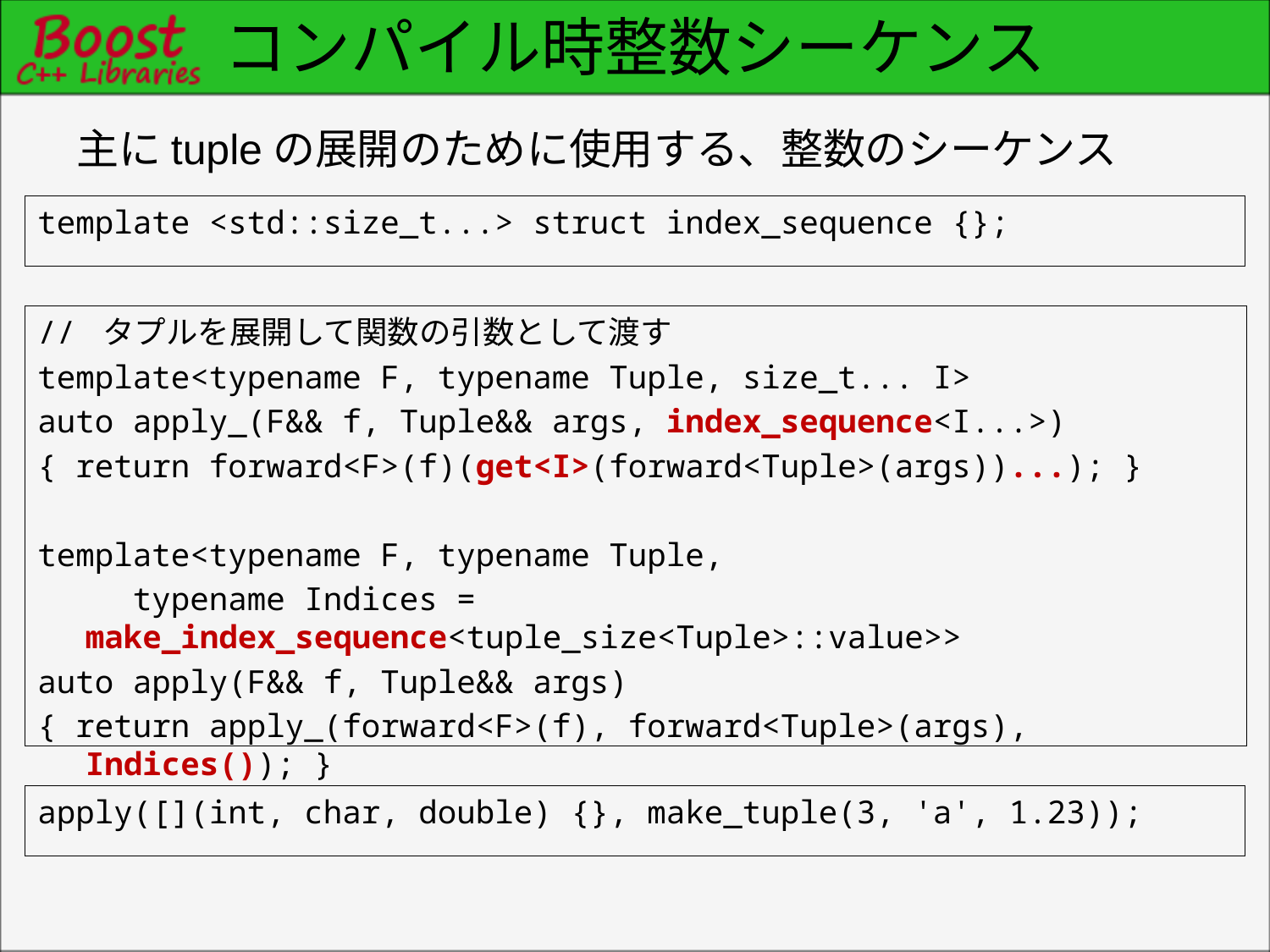

# コンパイル時整数シーケンス
主にtupleの展開のために使用する、整数のシーケンス
template <std::size_t...> struct index_sequence {};
// タプルを展開して関数の引数として渡す
template<typename F, typename Tuple, size_t... I>
auto apply_(F&& f, Tuple&& args, index_sequence<I...>)
{ return forward<F>(f)(get<I>(forward<Tuple>(args))...); }

template<typename F, typename Tuple,
     typename Indices = make_index_sequence<tuple_size<Tuple>::value>>
auto apply(F&& f, Tuple&& args)
{ return apply_(forward<F>(f), forward<Tuple>(args), Indices()); }
apply([](int, char, double) {}, make_tuple(3, 'a', 1.23));